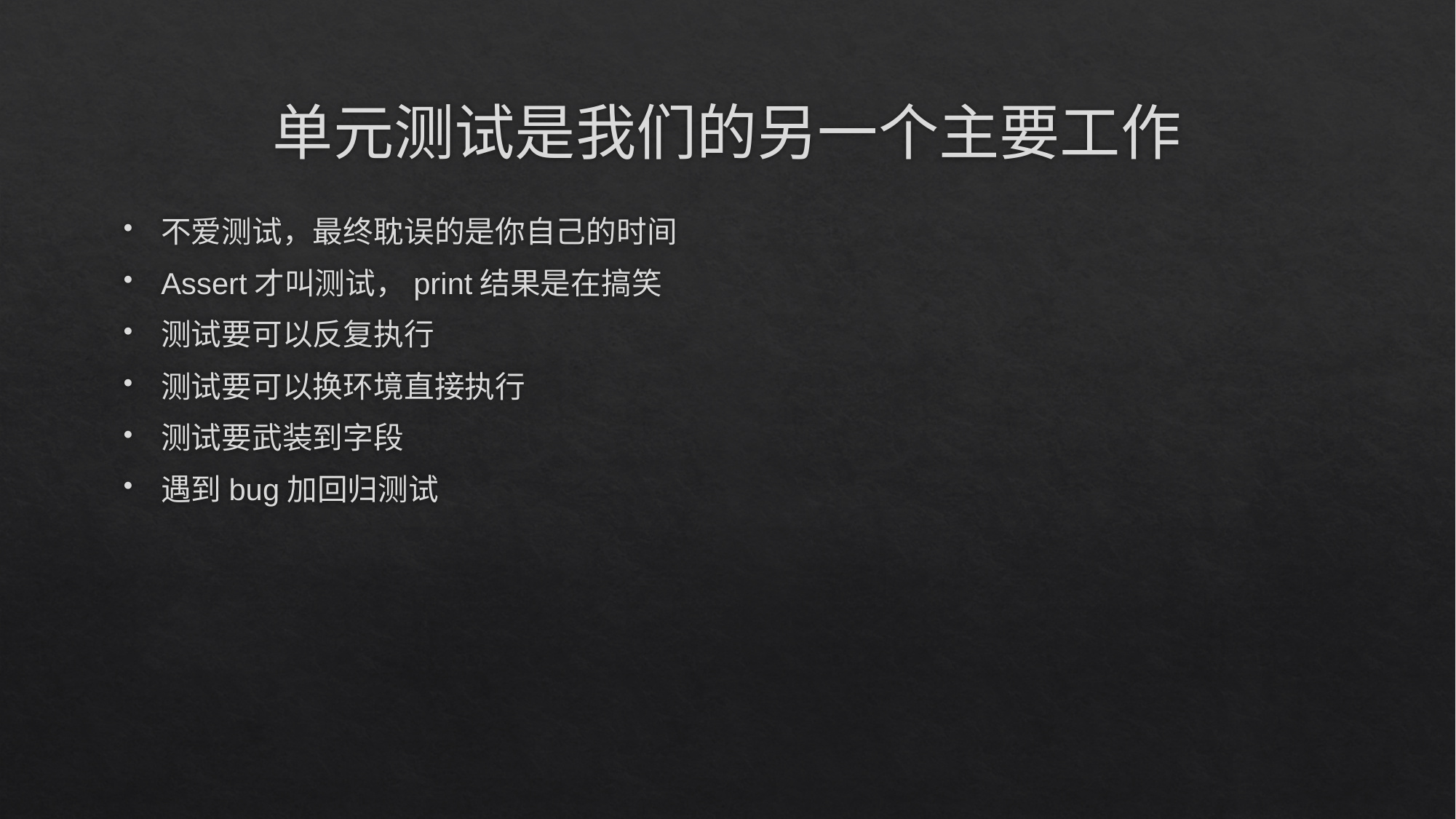

# 单元测试是我们的另一个主要工作
不爱测试，最终耽误的是你自己的时间
Assert才叫测试，print结果是在搞笑
测试要可以反复执行
测试要可以换环境直接执行
测试要武装到字段
遇到bug加回归测试